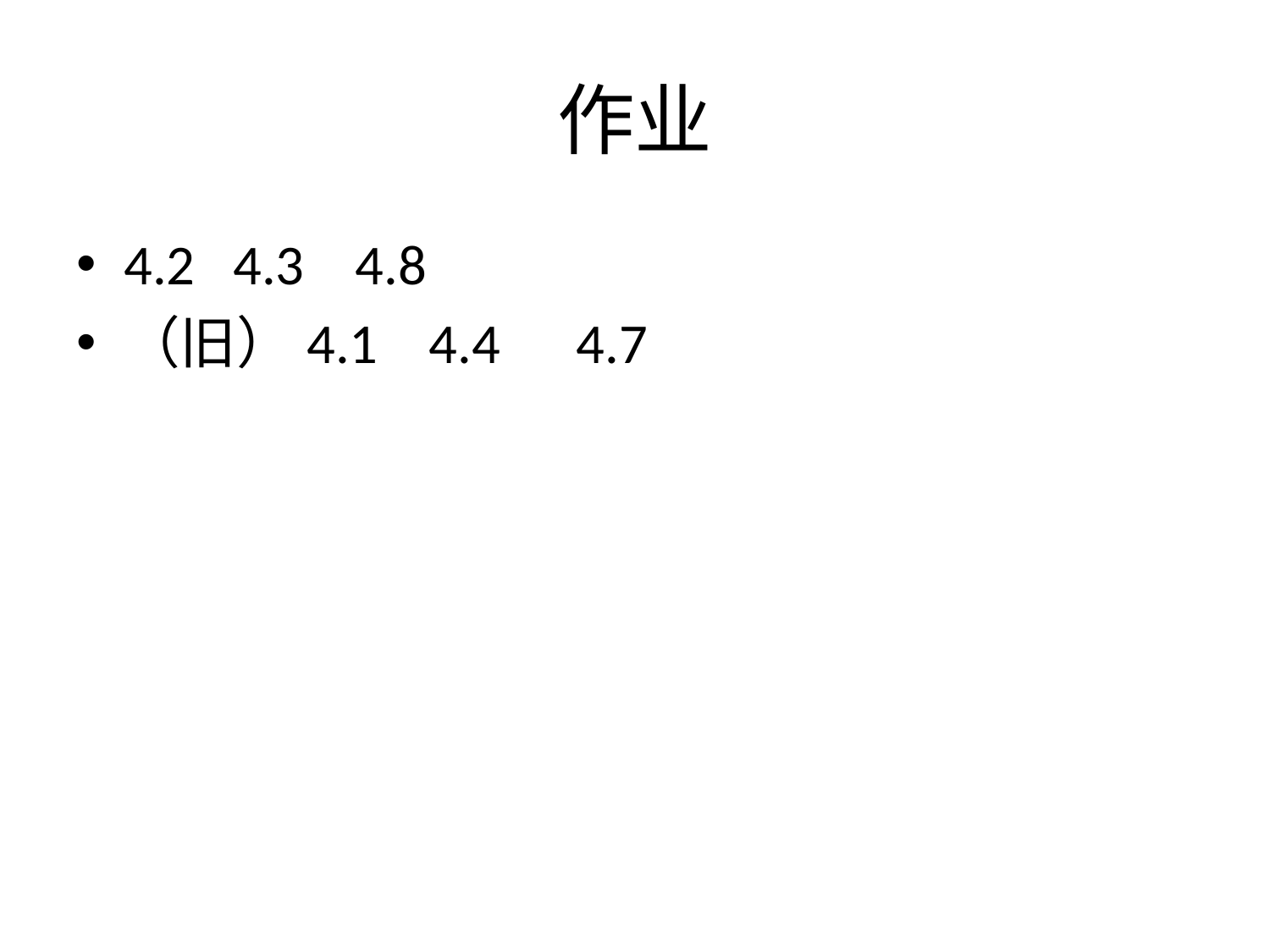

# 作业
4.2   4.3    4.8
（旧）4.1    4.4      4.7